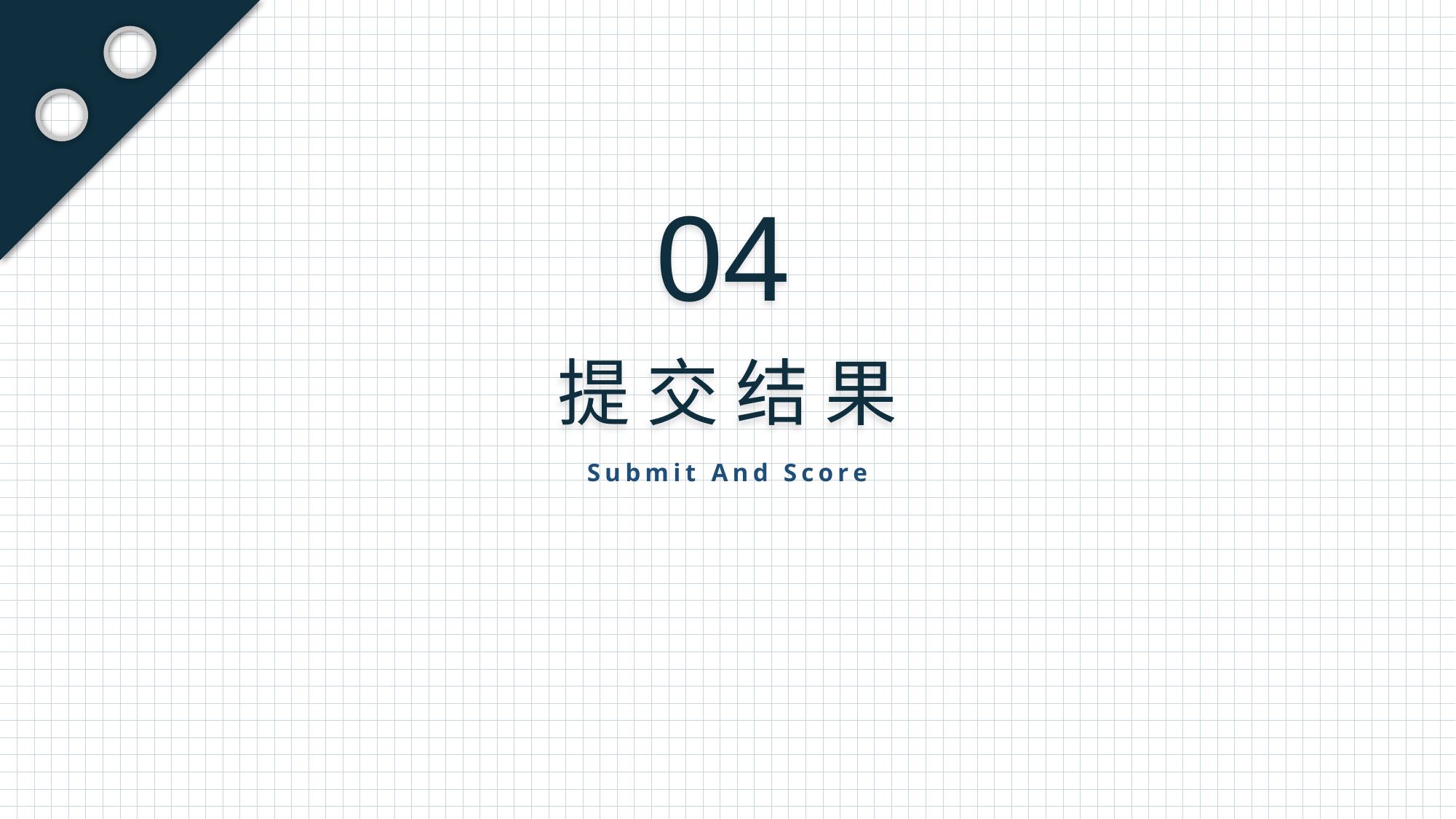

04
提 交 结 果
Submit And Score